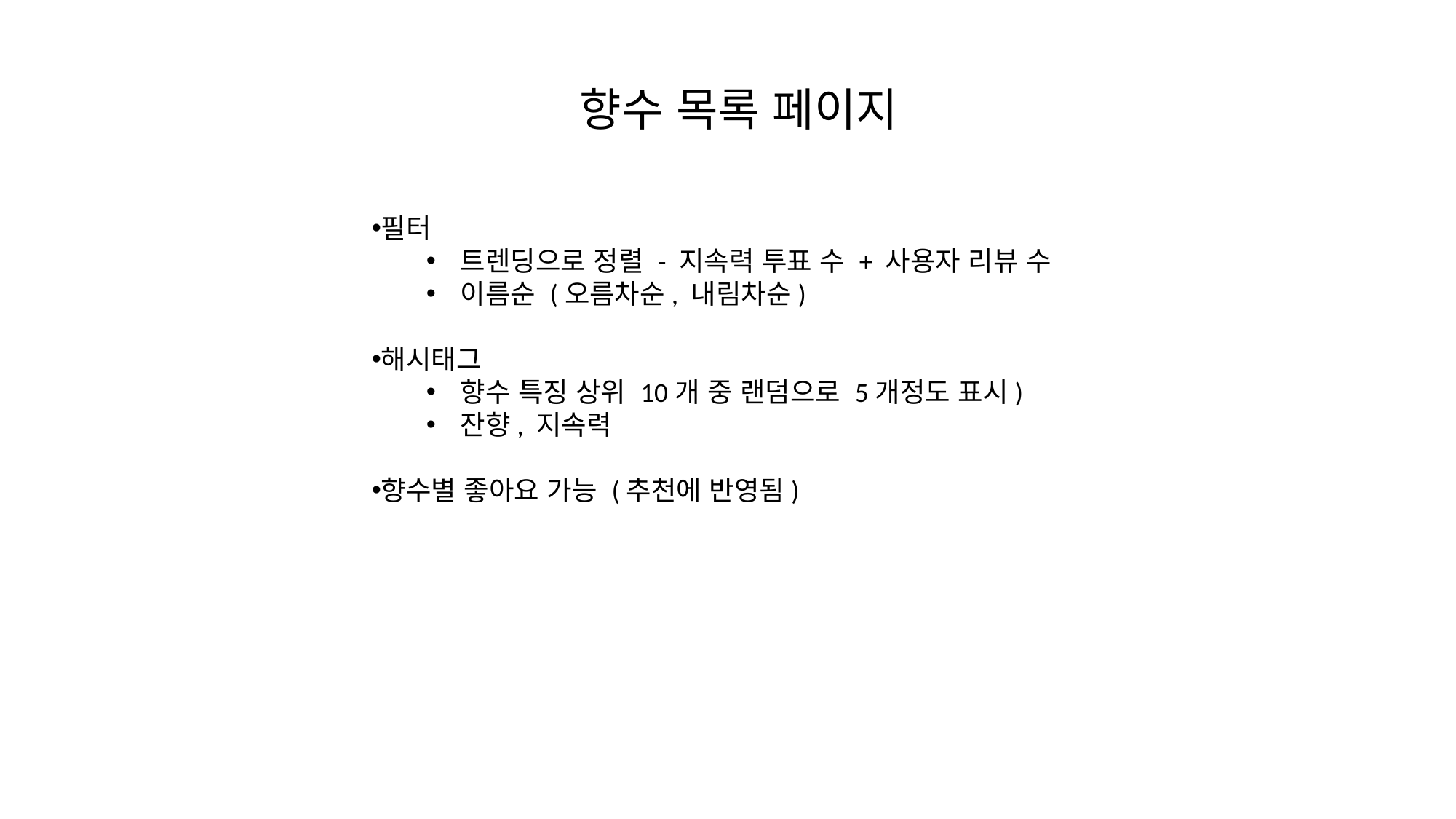

향수 목록 페이지
필터
트렌딩으로 정렬 - 지속력 투표 수 + 사용자 리뷰 수
이름순 (오름차순, 내림차순)

해시태그
향수 특징 상위 10개 중 랜덤으로 5개정도 표시)
잔향, 지속력

향수별 좋아요 가능 (추천에 반영됨)